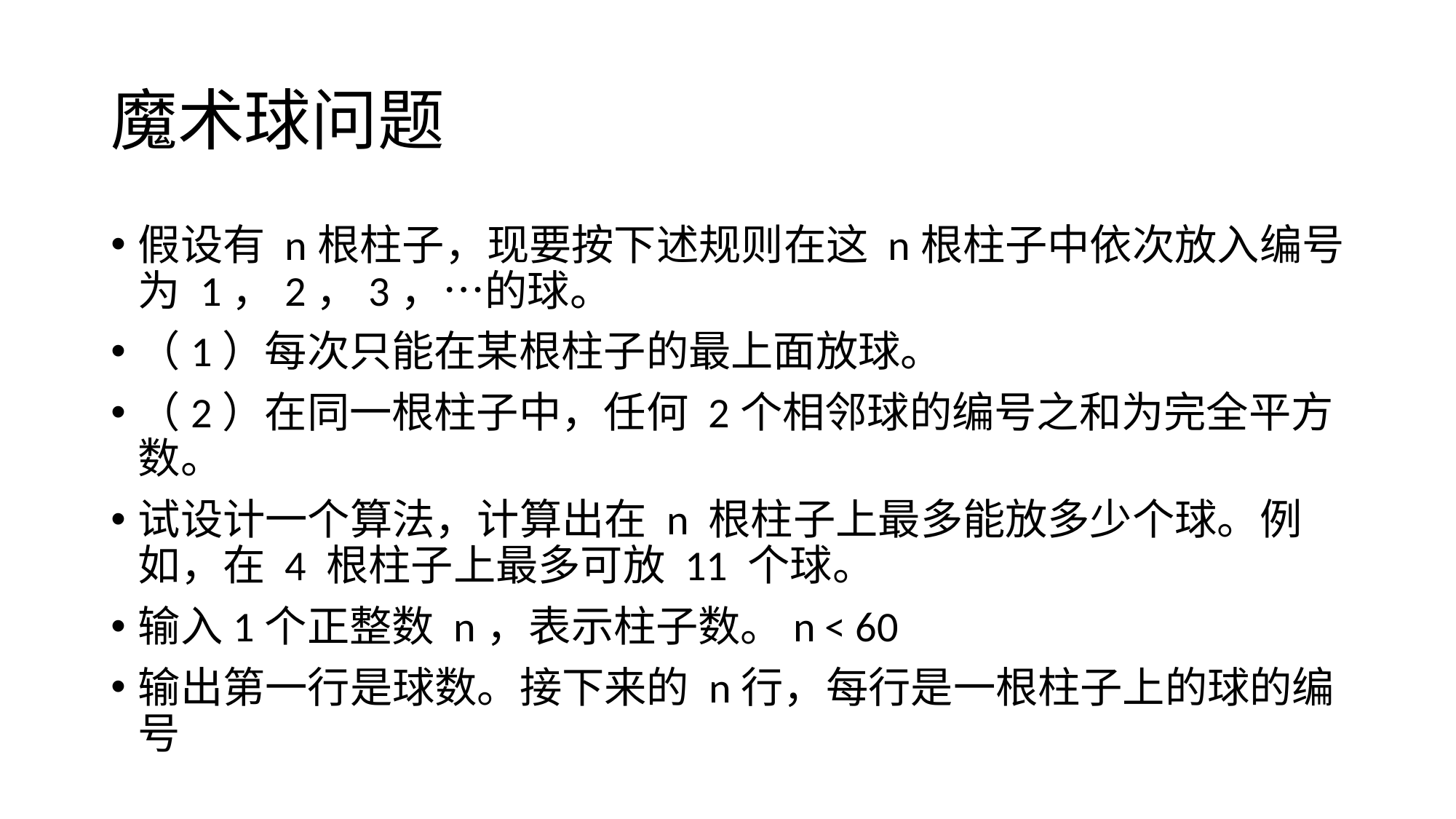

# 魔术球问题
假设有 n根柱子，现要按下述规则在这 n根柱子中依次放入编号为 1，2，3，…的球。
（1）每次只能在某根柱子的最上面放球。
（2）在同一根柱子中，任何 2个相邻球的编号之和为完全平方数。
试设计一个算法，计算出在 n 根柱子上最多能放多少个球。例如，在 4 根柱子上最多可放 11 个球。
输入1个正整数 n，表示柱子数。n < 60
输出第一行是球数。接下来的 n行，每行是一根柱子上的球的编号